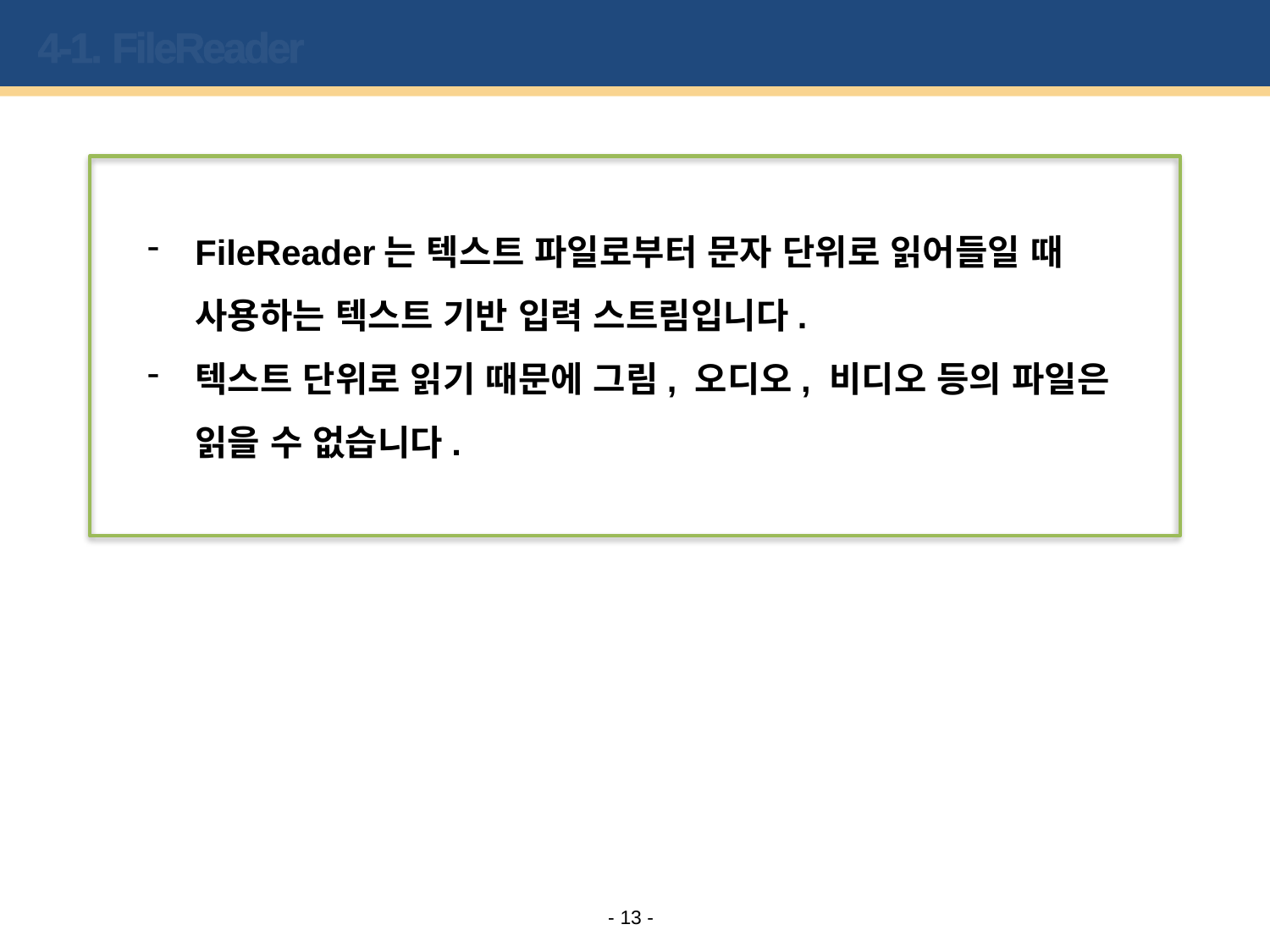

# 4-1. FileReader

FileReader는 텍스트 파일로부터 문자 단위로 읽어들일 때 사용하는 텍스트 기반 입력 스트림입니다.
텍스트 단위로 읽기 때문에 그림, 오디오, 비디오 등의 파일은 읽을 수 없습니다.